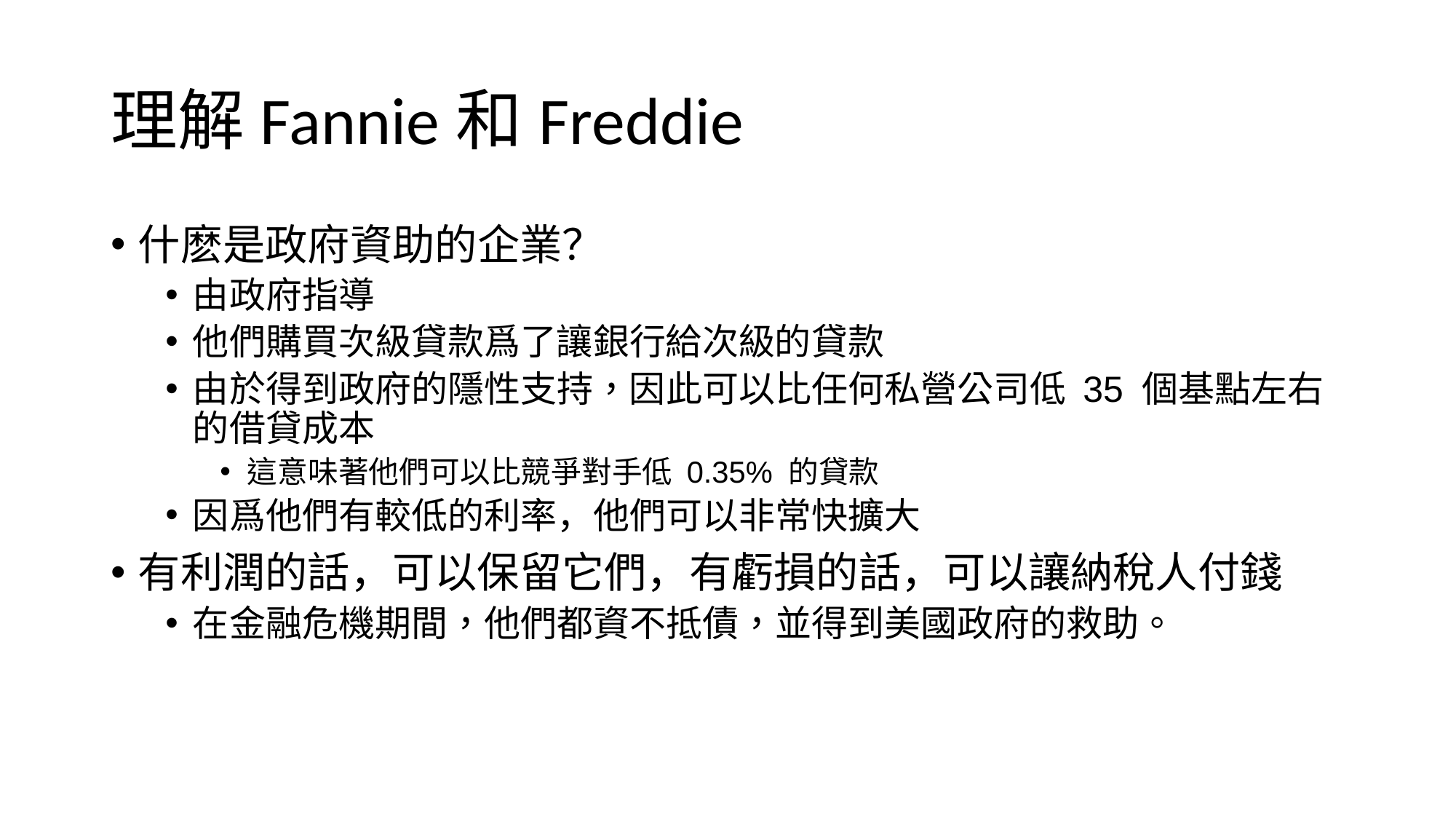

# 理解Fannie和Freddie
什麽是政府資助的企業？
由政府指導
他們購買次級貸款爲了讓銀行給次級的貸款
由於得到政府的隱性支持，因此可以比任何私營公司低 35 個基點左右的借貸成本
這意味著他們可以比競爭對手低 0.35% 的貸款
因爲他們有較低的利率，他們可以非常快擴大
有利潤的話，可以保留它們，有虧損的話，可以讓納稅人付錢
在金融危機期間，他們都資不抵債，並得到美國政府的救助。